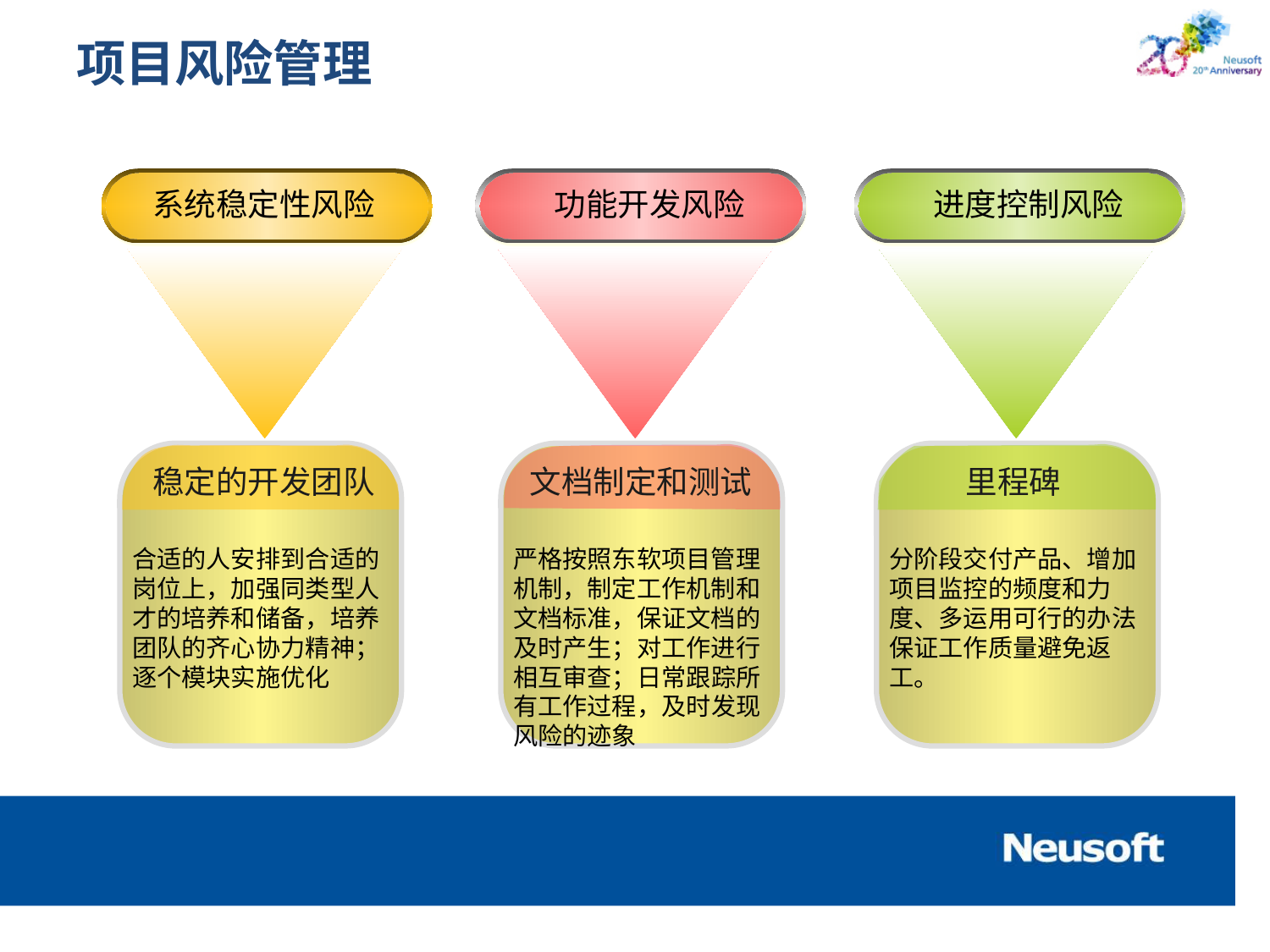

# 项目风险管理

功能开发风险
进度控制风险
系统稳定性风险

稳定的开发团队
文档制定和测试
里程碑
合适的人安排到合适的岗位上，加强同类型人才的培养和储备，培养团队的齐心协力精神；逐个模块实施优化
严格按照东软项目管理机制，制定工作机制和文档标准，保证文档的及时产生；对工作进行相互审查；日常跟踪所有工作过程，及时发现风险的迹象

分阶段交付产品、增加项目监控的频度和力度、多运用可行的办法保证工作质量避免返工。